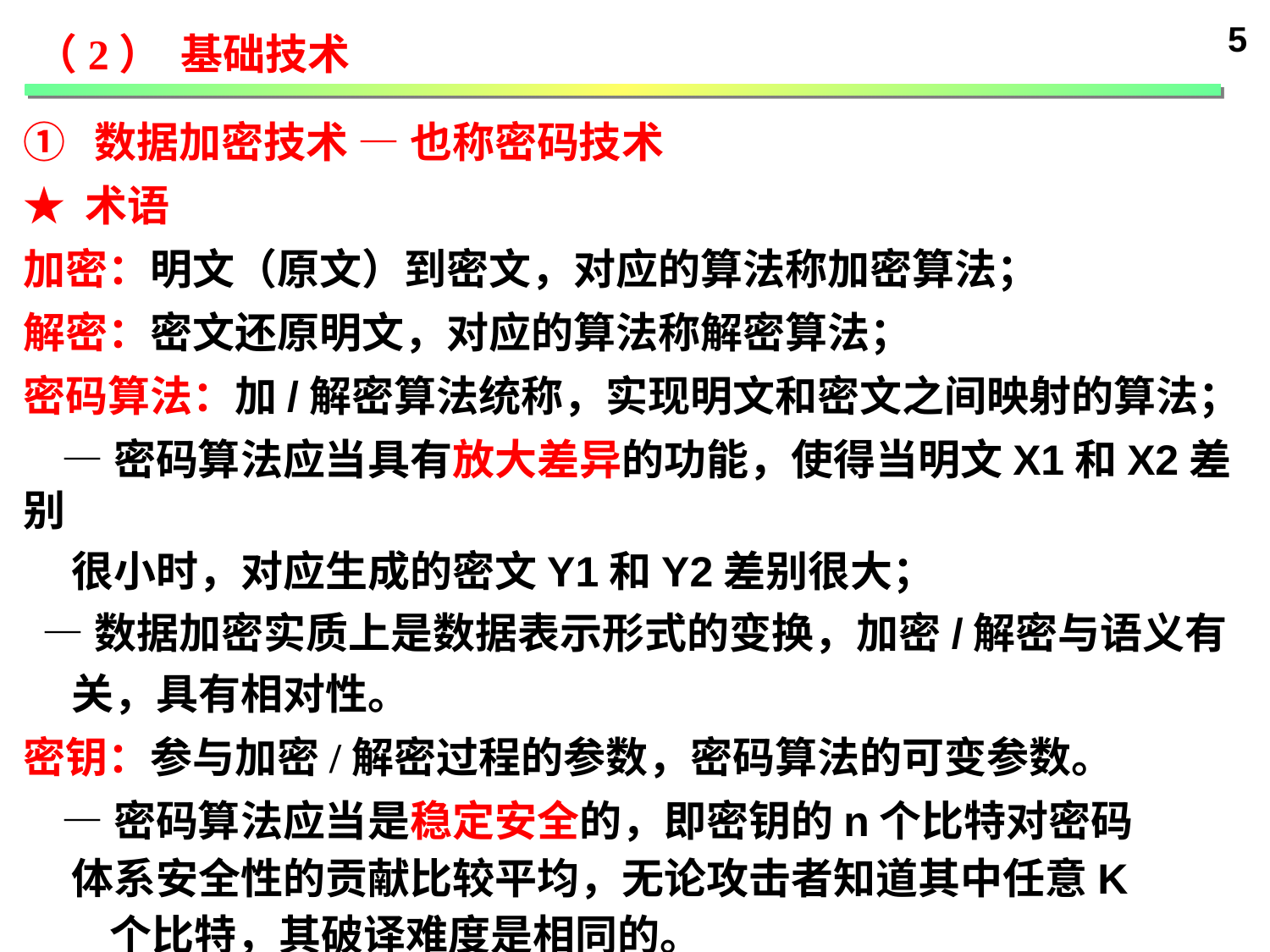

5
（2）  基础技术

①  数据加密技术 — 也称密码技术
★ 术语
加密：明文（原文）到密文，对应的算法称加密算法；
解密：密文还原明文，对应的算法称解密算法；
密码算法：加/解密算法统称，实现明文和密文之间映射的算法；
    —密码算法应当具有放大差异的功能，使得当明文X1和X2差别
    很小时，对应生成的密文Y1和Y2差别很大；
  —数据加密实质上是数据表示形式的变换，加密/解密与语义有
    关，具有相对性。
密钥：参与加密/解密过程的参数，密码算法的可变参数。
    —密码算法应当是稳定安全的，即密钥的n个比特对密码
    体系安全性的贡献比较平均，无论攻击者知道其中任意K
        个比特，其破译难度是相同的。